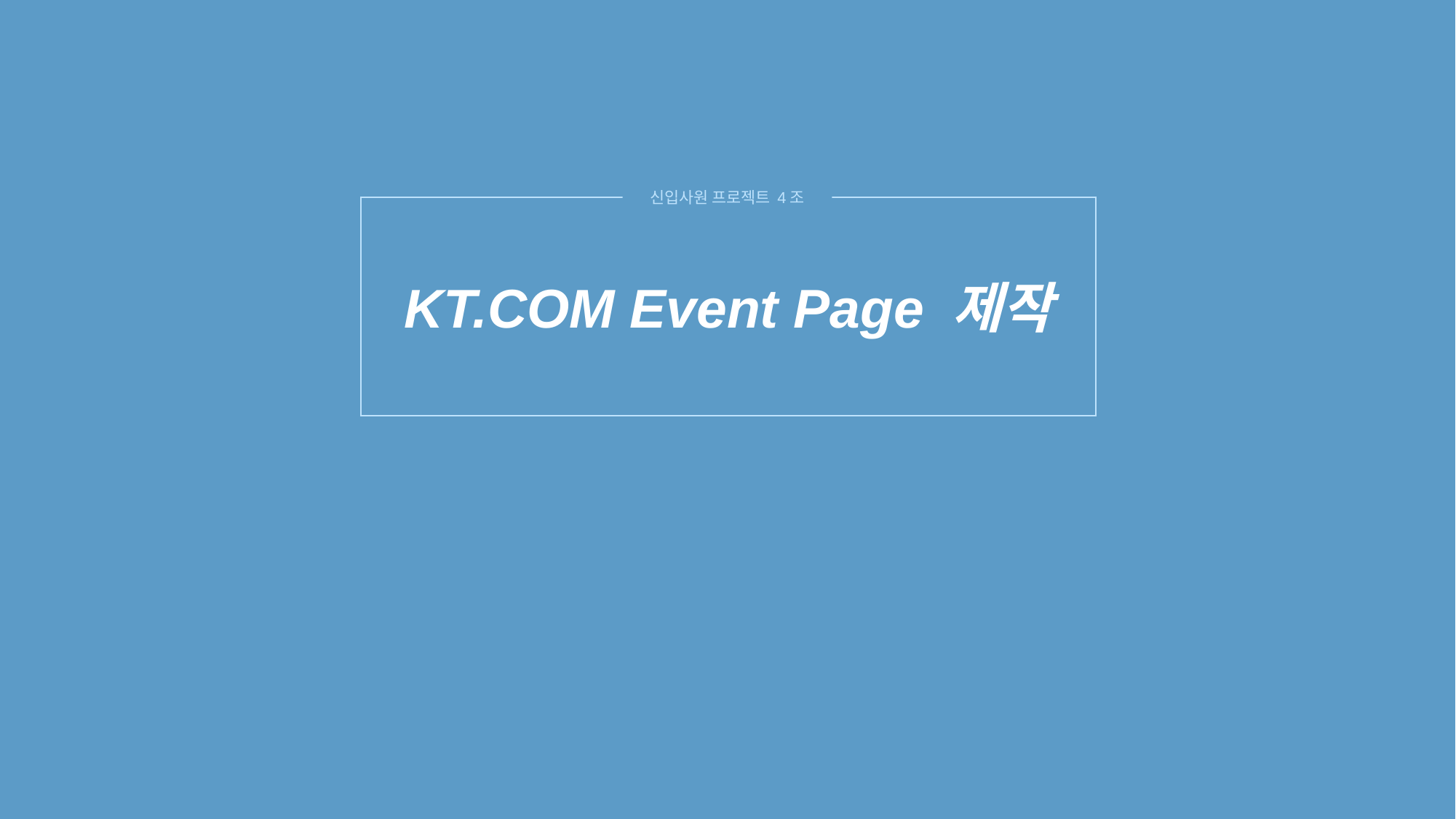

신입사원 프로젝트 4조
KT.COM Event Page 제작